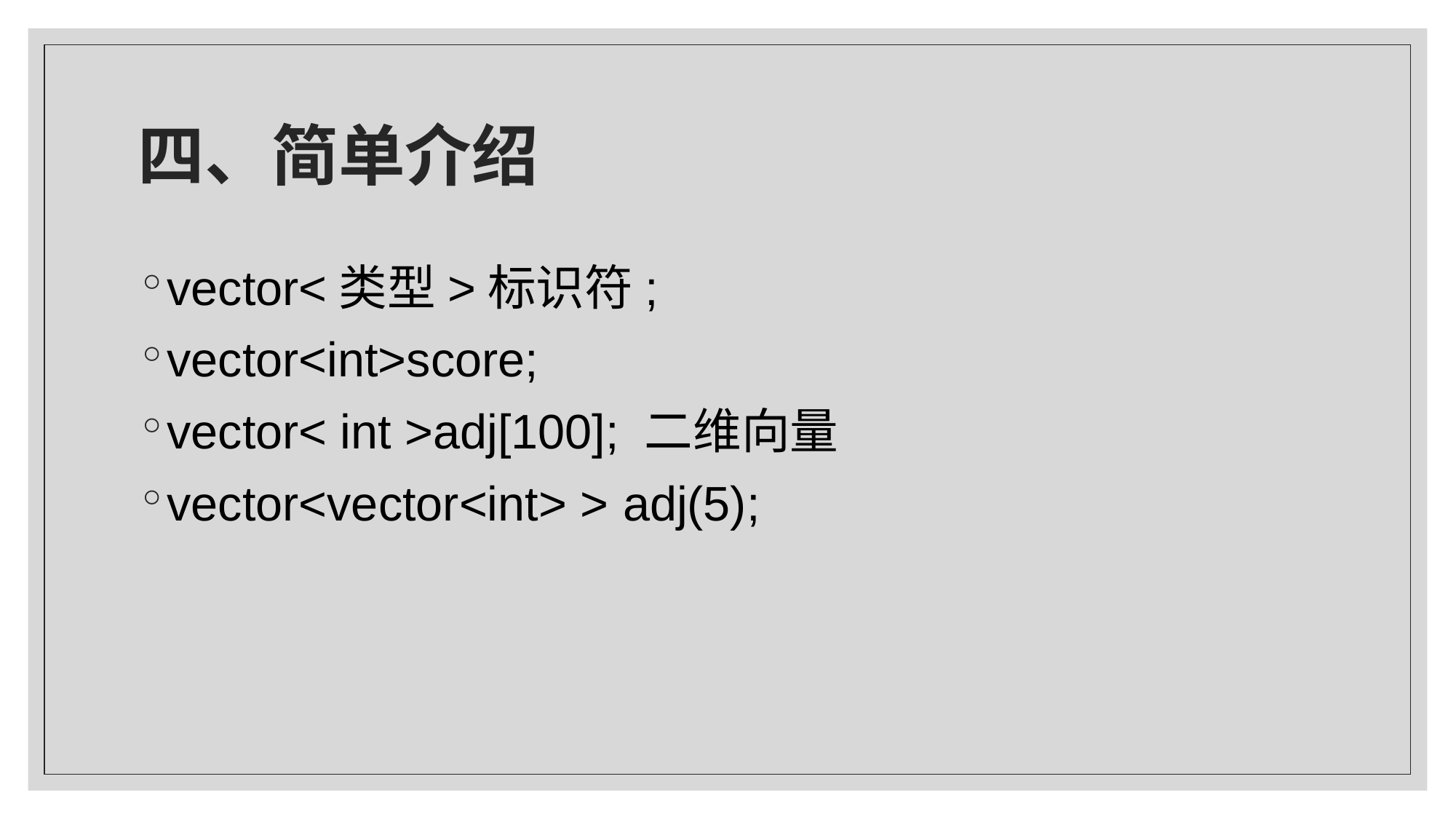

# 四、简单介绍
vector<类型>标识符;
vector<int>score;
vector< int >adj[100]; 二维向量
vector<vector<int> > adj(5);